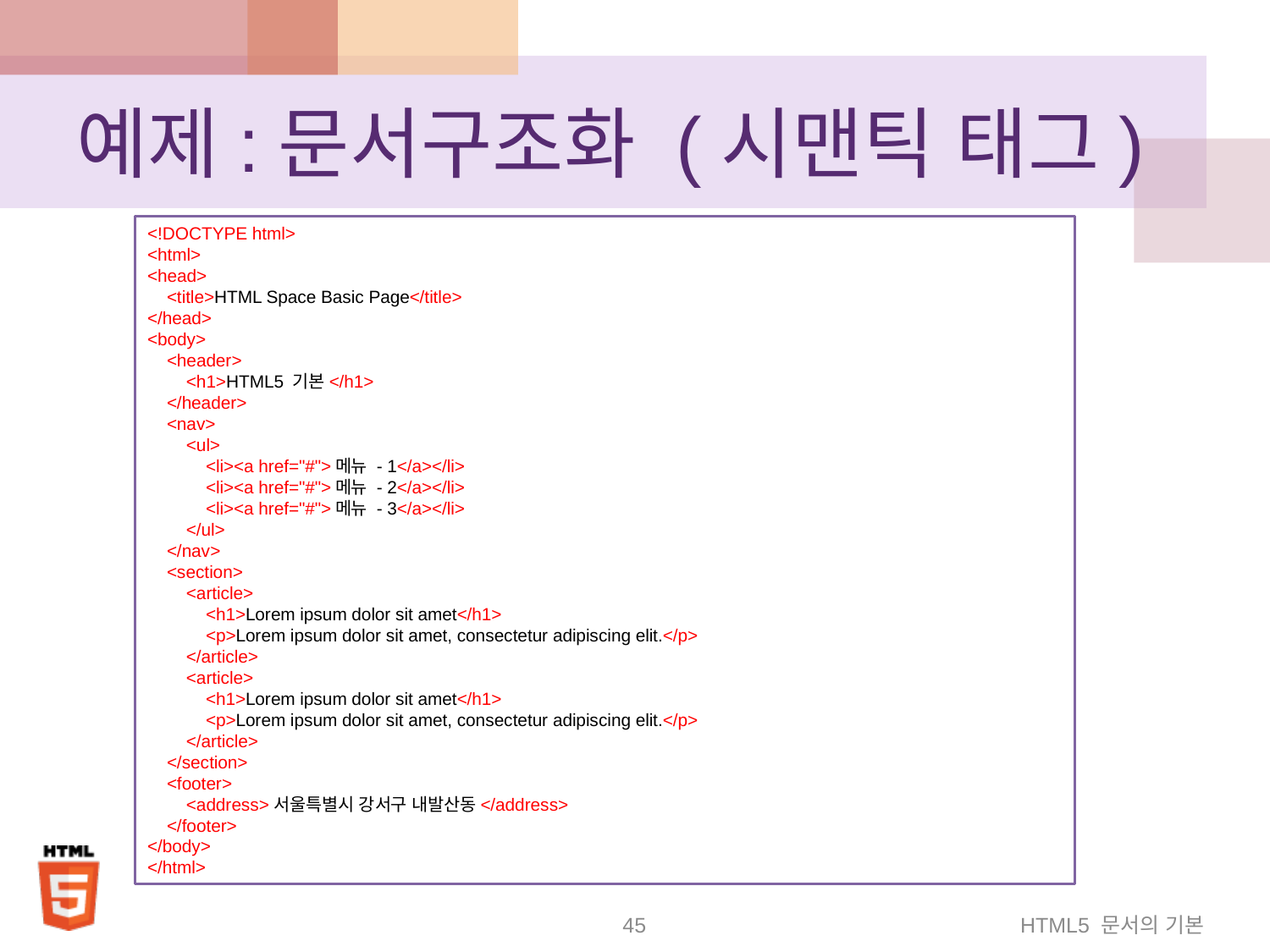

# 예제:문서구조화 (시맨틱 태그)
<!DOCTYPE html>
<html>
<head>
    <title>HTML Space Basic Page</title>
</head>
<body>
    <header>
        <h1>HTML5 기본</h1>
    </header>
    <nav>
        <ul>
            <li><a href="#">메뉴 - 1</a></li>
            <li><a href="#">메뉴 - 2</a></li>
            <li><a href="#">메뉴 - 3</a></li>
        </ul>
    </nav>
    <section>
        <article>
            <h1>Lorem ipsum dolor sit amet</h1>
            <p>Lorem ipsum dolor sit amet, consectetur adipiscing elit.</p>
        </article>
        <article>
            <h1>Lorem ipsum dolor sit amet</h1>
            <p>Lorem ipsum dolor sit amet, consectetur adipiscing elit.</p>
        </article>
    </section>
    <footer>
        <address>서울특별시 강서구 내발산동</address>
    </footer>
</body>
</html>

45
HTML5 문서의 기본